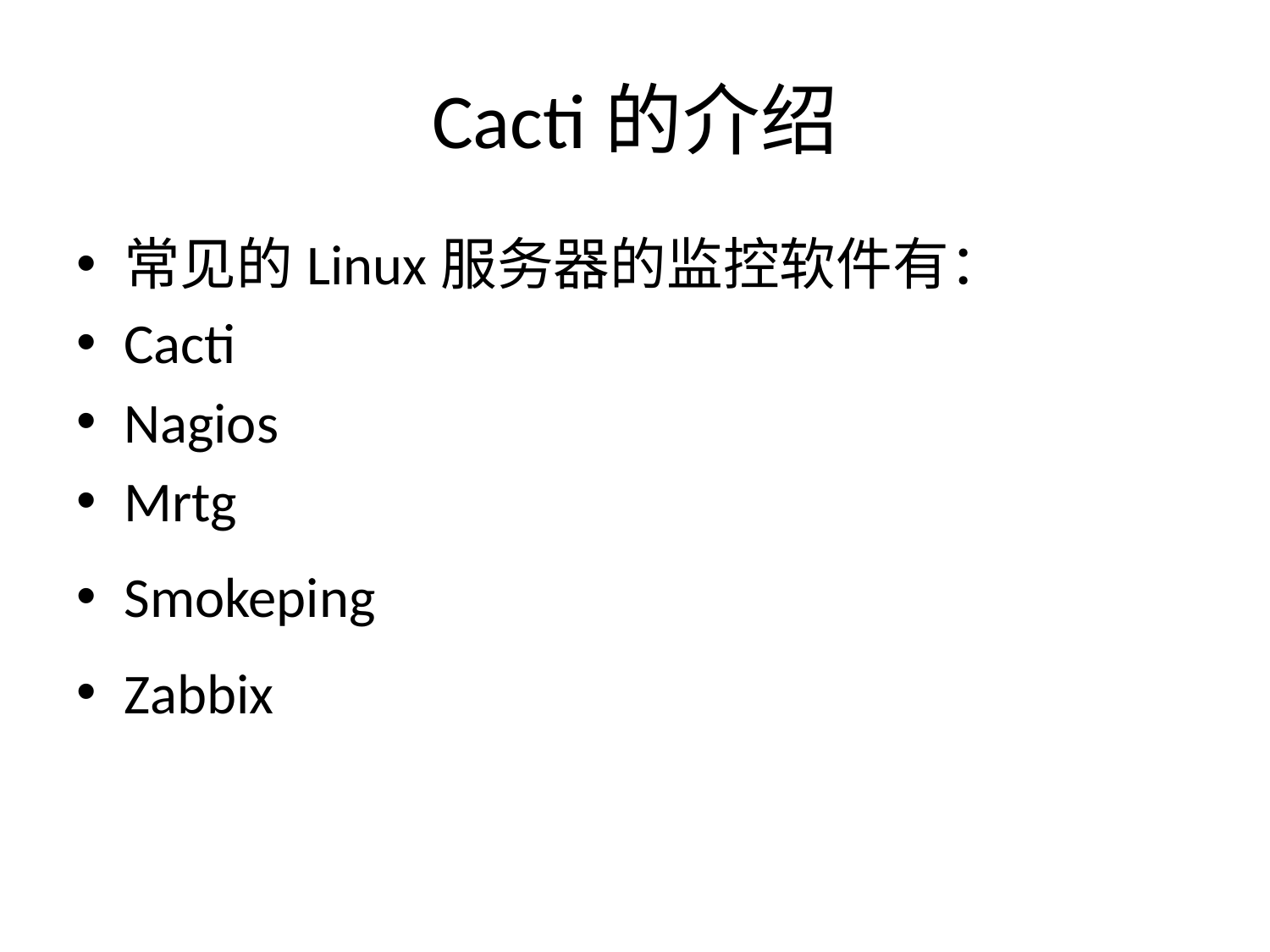

# Cacti的介绍
常见的Linux服务器的监控软件有：
Cacti
Nagios
Mrtg
Smokeping
Zabbix